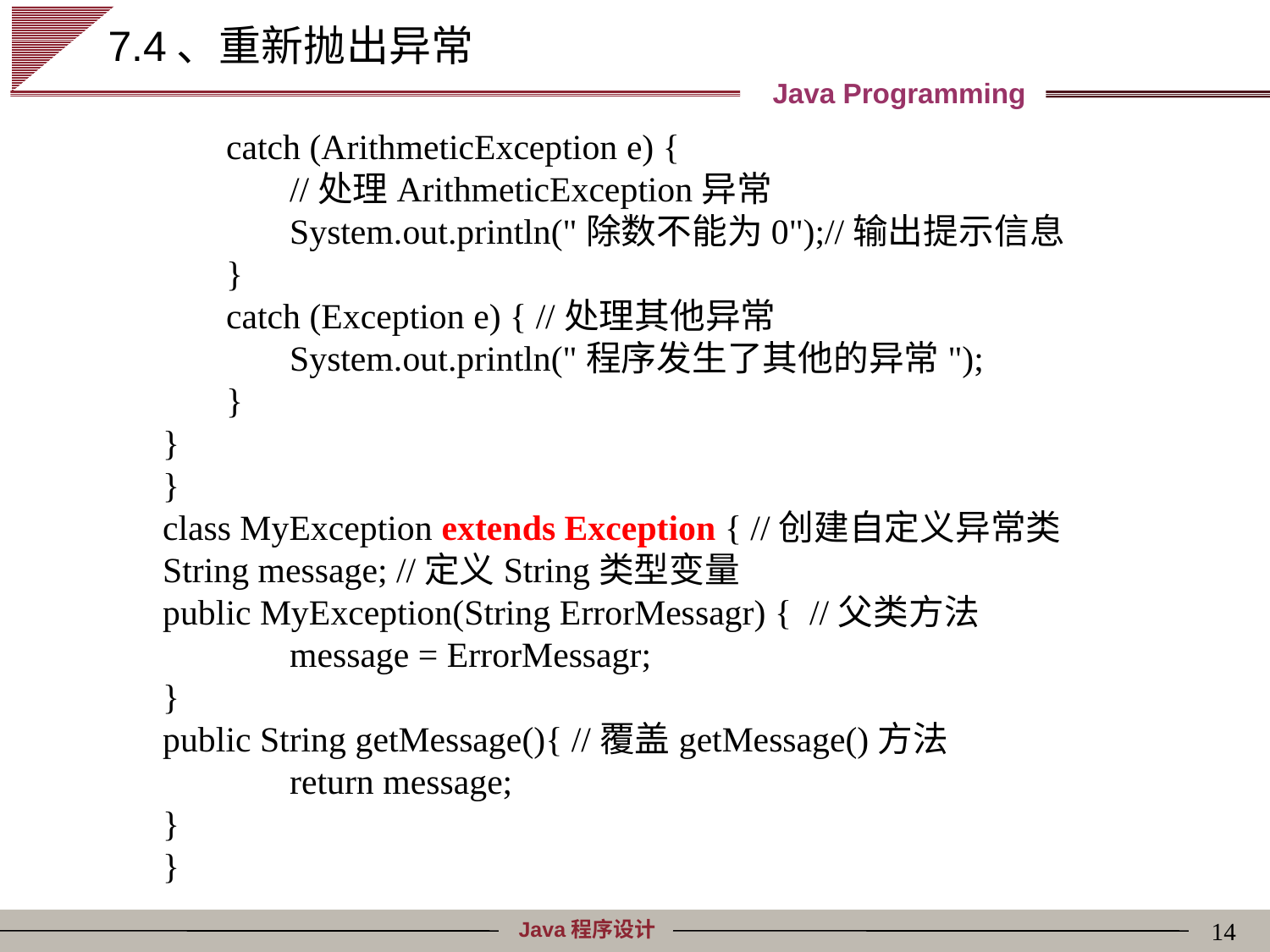

# 7.4、重新抛出异常
catch (ArithmeticException e) {
//处理ArithmeticException异常
System.out.println("除数不能为0");//输出提示信息
}
catch (Exception e) { //处理其他异常
System.out.println("程序发生了其他的异常");
}
}
}
class MyException extends Exception { //创建自定义异常类
String message; //定义String类型变量
public MyException(String ErrorMessagr) {  //父类方法
	message = ErrorMessagr;
}
public String getMessage(){ //覆盖getMessage()方法
	return message;
}
}